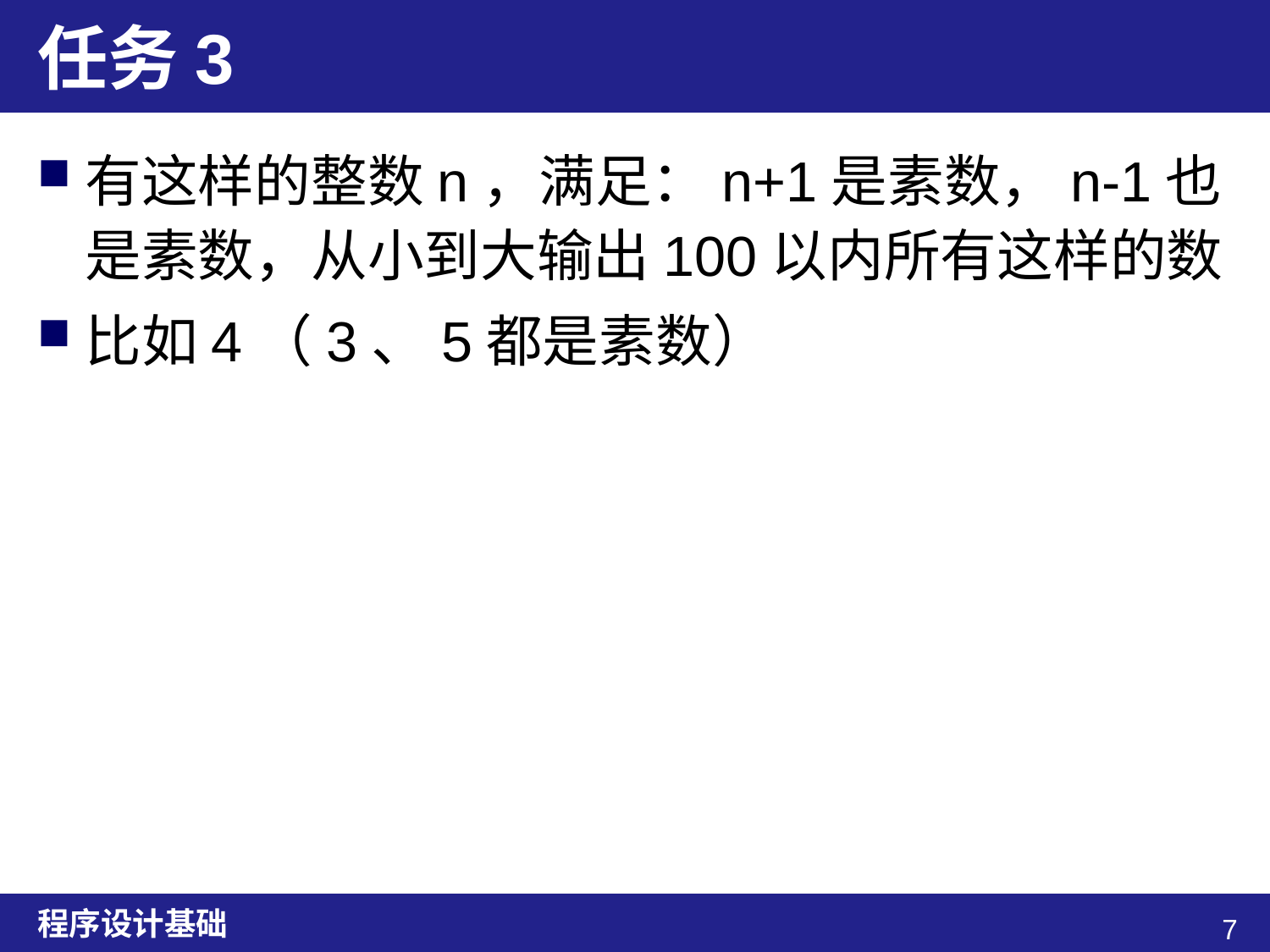

# 任务3
有这样的整数n，满足：n+1是素数，n-1也是素数，从小到大输出100以内所有这样的数
比如4（3、5都是素数）